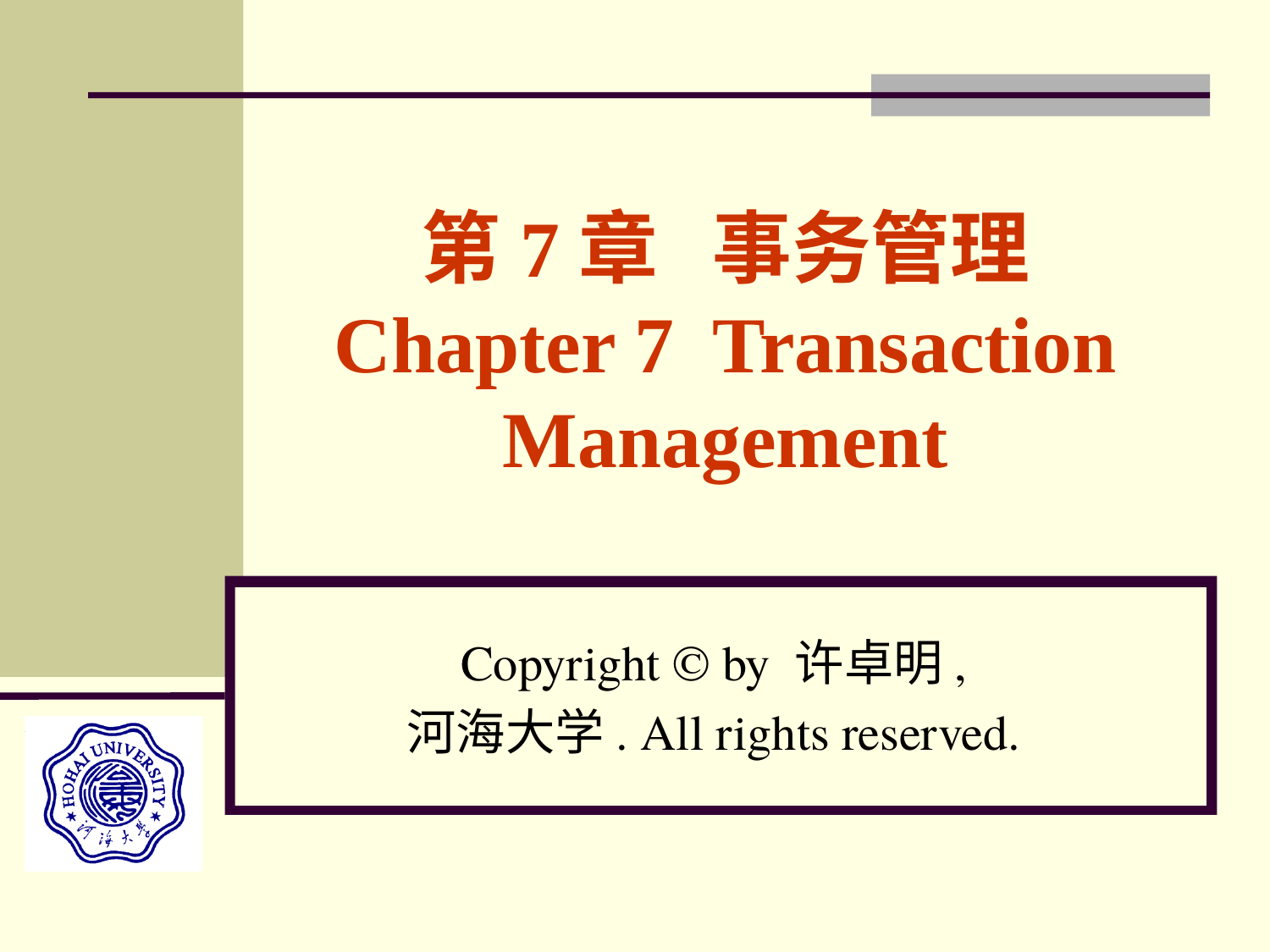

# 第7章   事务管理 Chapter 7  Transaction Management
Copyright © by 许卓明,
河海大学. All rights reserved.